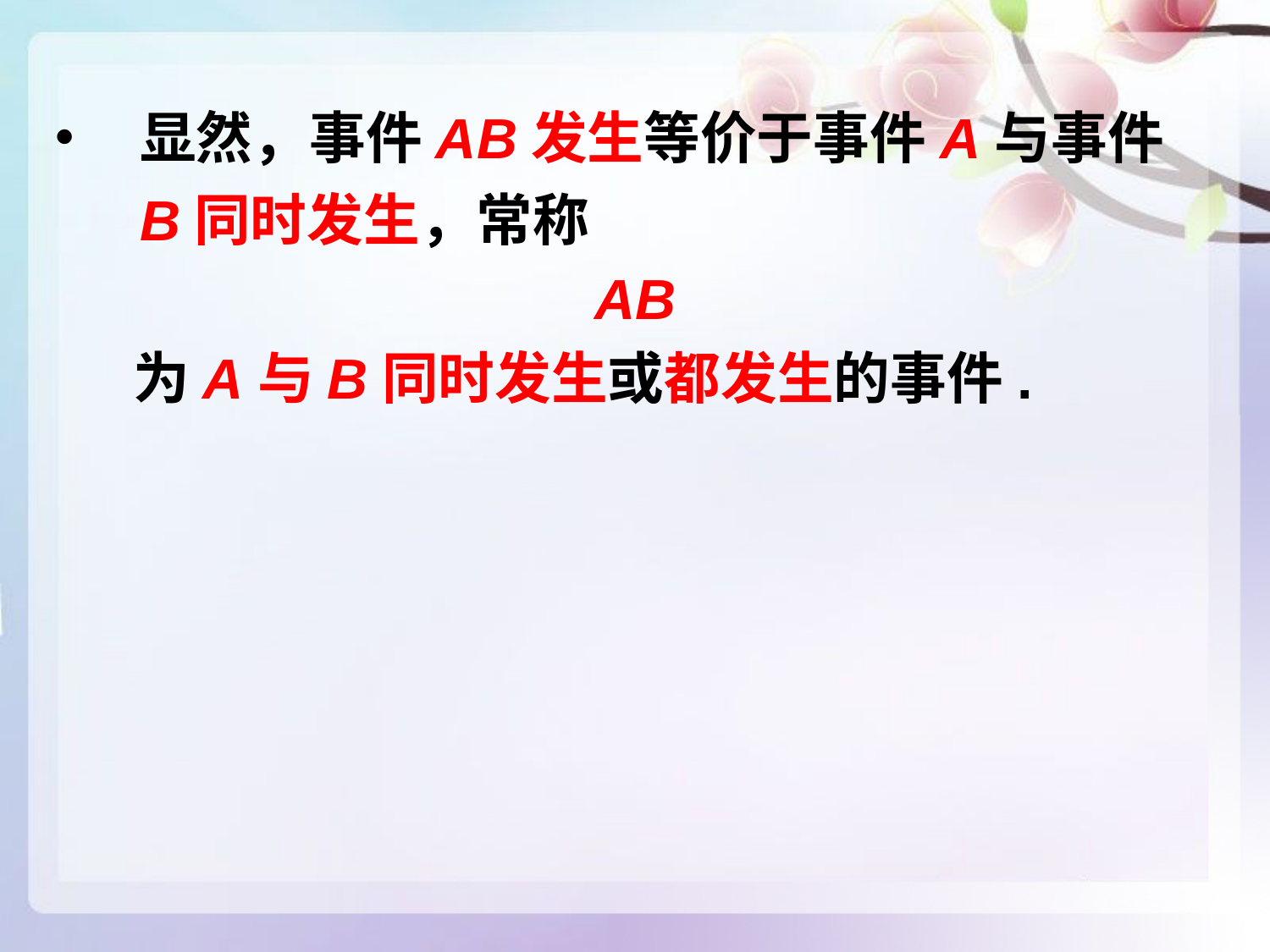

显然，事件AB发生等价于事件A与事件B同时发生，常称
AB
     为A与B同时发生或都发生的事件.